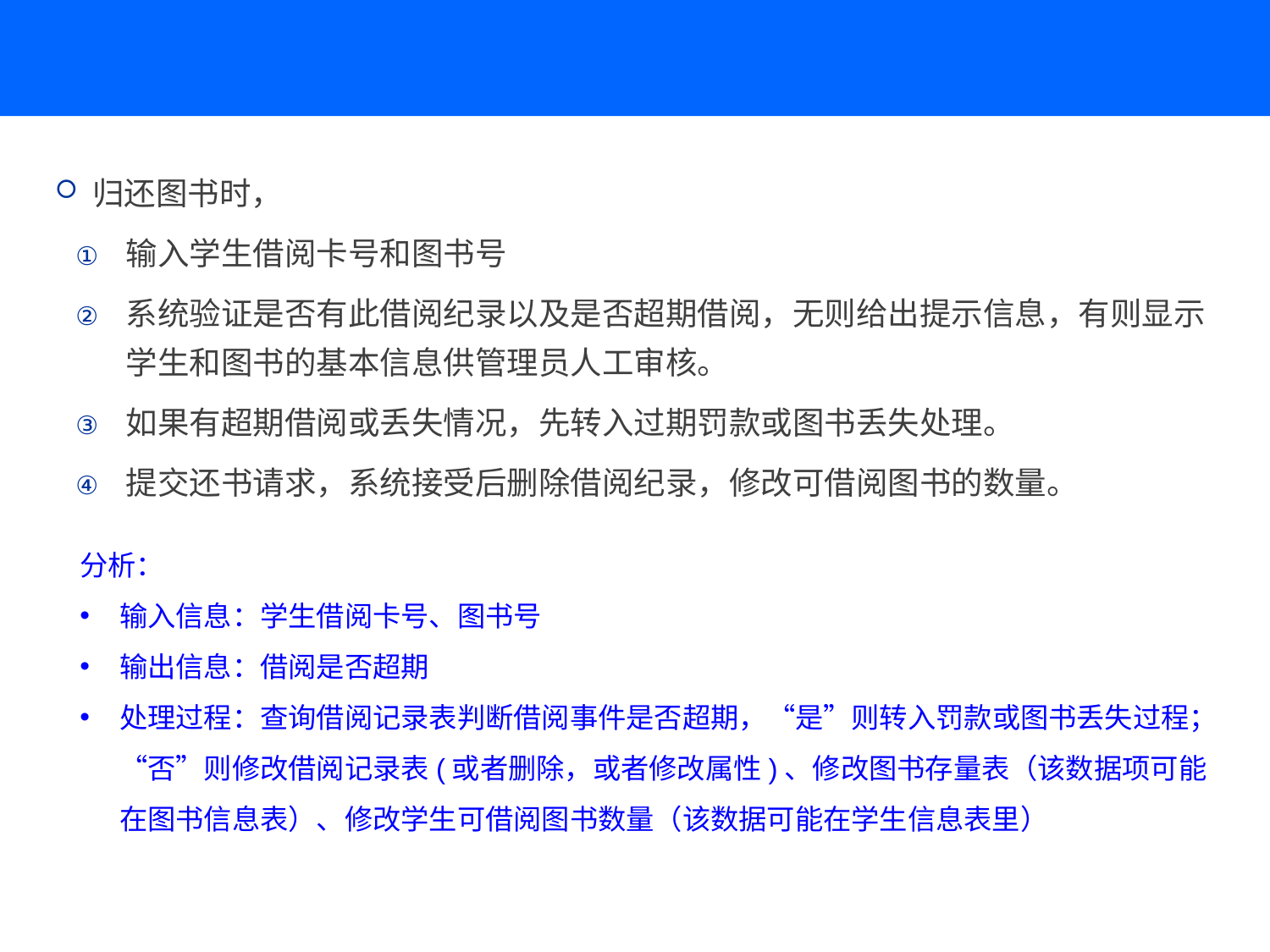

归还图书时，
输入学生借阅卡号和图书号
系统验证是否有此借阅纪录以及是否超期借阅，无则给出提示信息，有则显示学生和图书的基本信息供管理员人工审核。
如果有超期借阅或丢失情况，先转入过期罚款或图书丢失处理。
提交还书请求，系统接受后删除借阅纪录，修改可借阅图书的数量。
分析：
输入信息：学生借阅卡号、图书号
输出信息：借阅是否超期
处理过程：查询借阅记录表判断借阅事件是否超期，“是”则转入罚款或图书丢失过程；“否”则修改借阅记录表(或者删除，或者修改属性)、修改图书存量表（该数据项可能在图书信息表）、修改学生可借阅图书数量（该数据可能在学生信息表里）